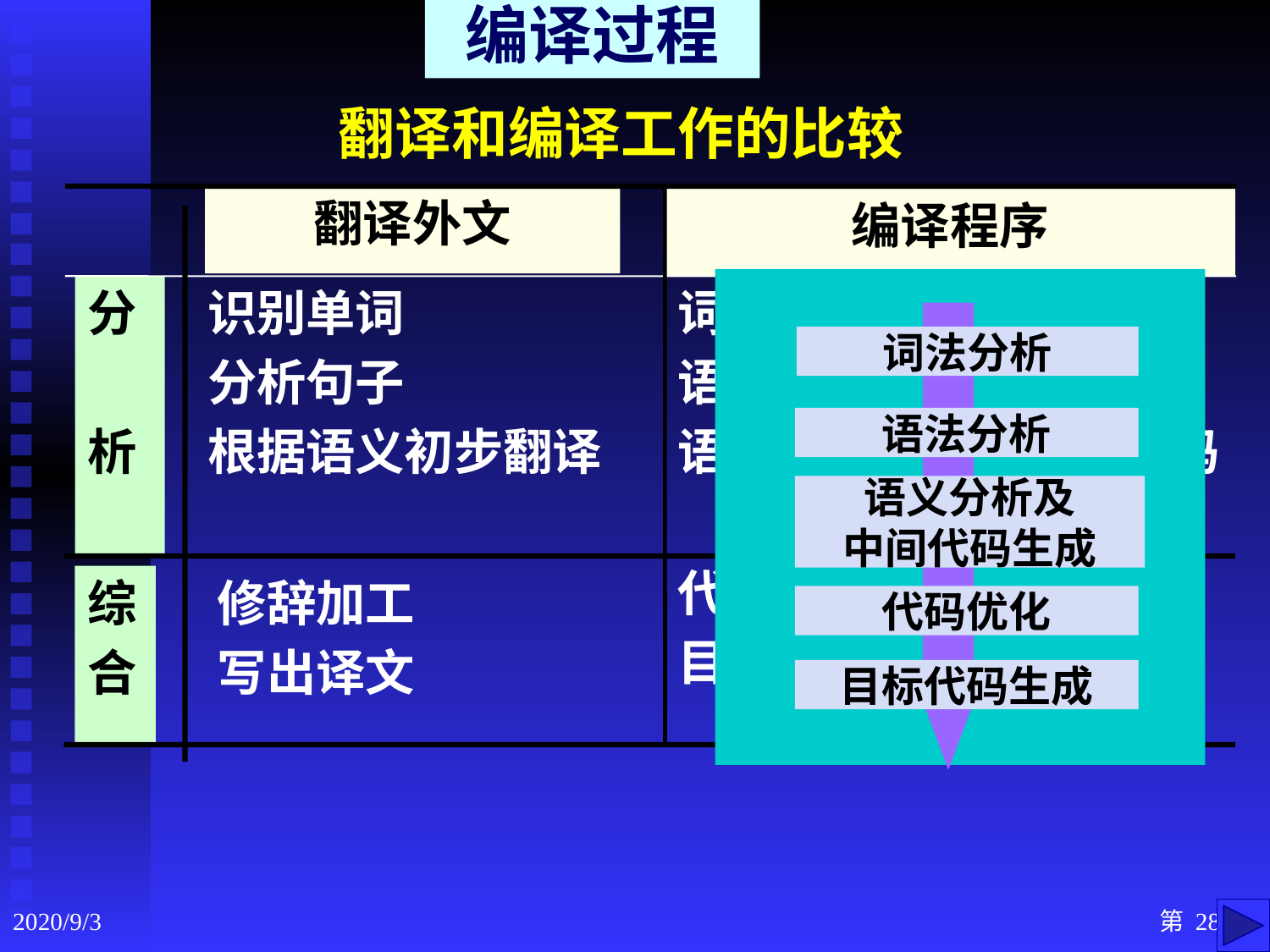

编译过程
翻译和编译工作的比较

翻译外文

编译程序

分

析
识别单词
分析句子
根据语义初步翻译
词法分析
语法分析
语义分析、生成中间代码

词法分析
语法分析
语义分析及
中间代码生成

代码优化
目标代码生成

综
合
修辞加工
写出译文
代码优化
目标代码生成

2020/9/3
第 28 页